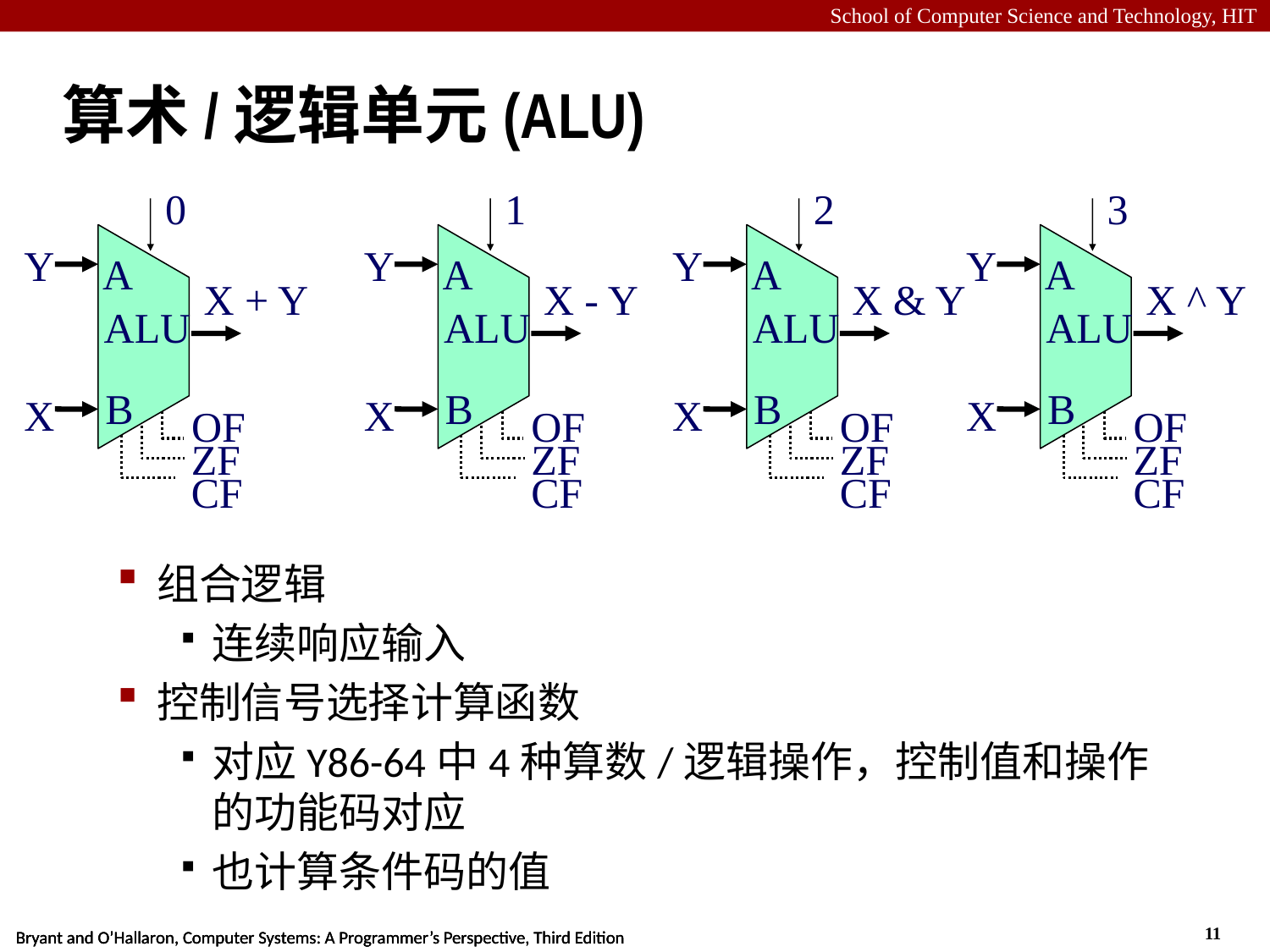

# 算术/逻辑单元(ALU)
0

Y
A
B

X + Y
ALU

OF

ZF
CF
X

1

Y
A
B

X - Y
ALU

OF

ZF
CF
X

2

Y
A
B

X & Y
ALU

OF

ZF
CF
X

3

Y
A
B

X ^ Y
ALU

OF

ZF
CF
X

组合逻辑
连续响应输入
控制信号选择计算函数
对应Y86-64中4种算数/逻辑操作，控制值和操作的功能码对应
也计算条件码的值